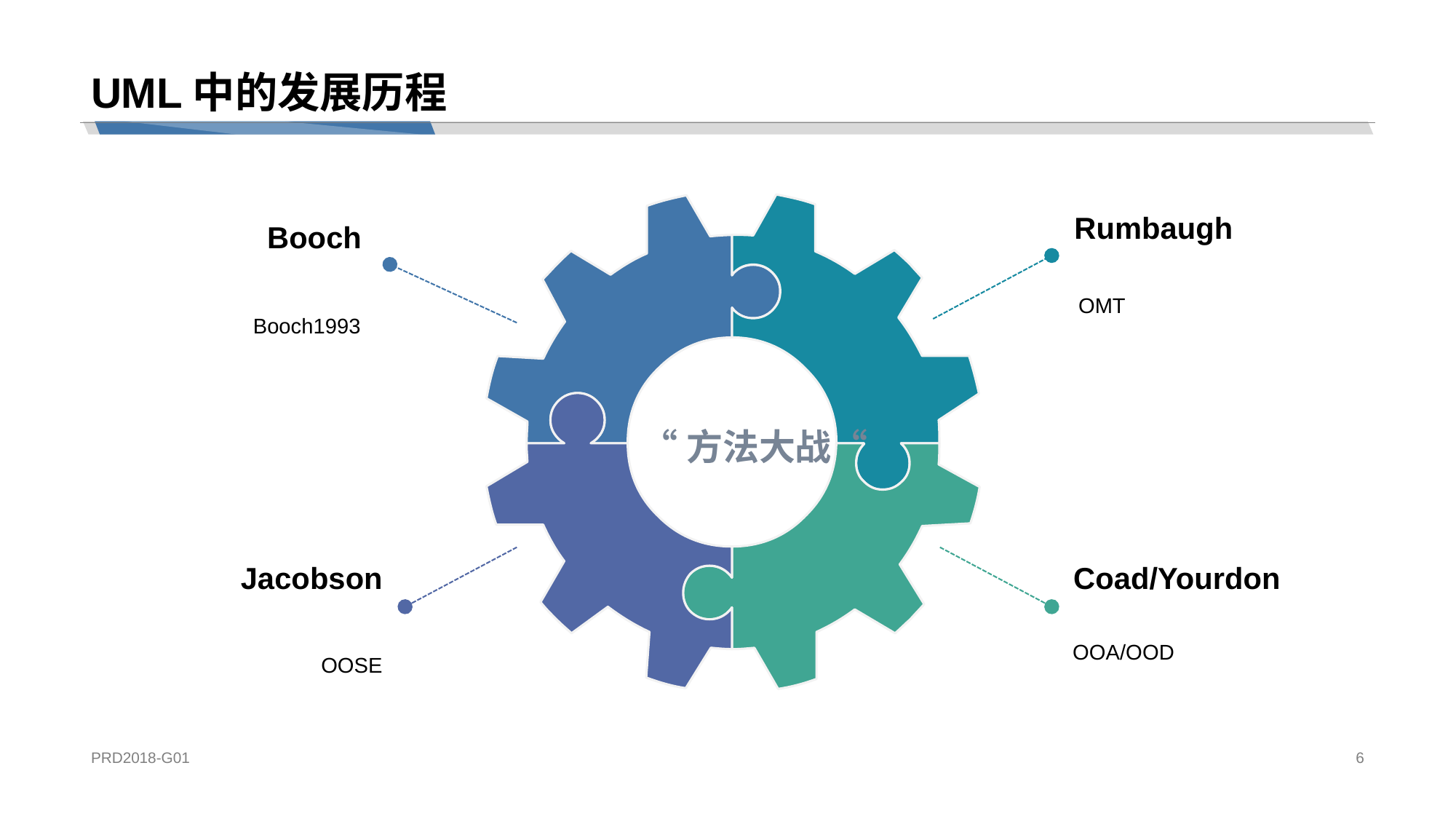

# UML中的发展历程

Rumbaugh

OMT
Booch

Booch1993

“方法大战“

Jacobson

OOSE
Coad/Yourdon
OOA/OOD
PRD2018-G01
6